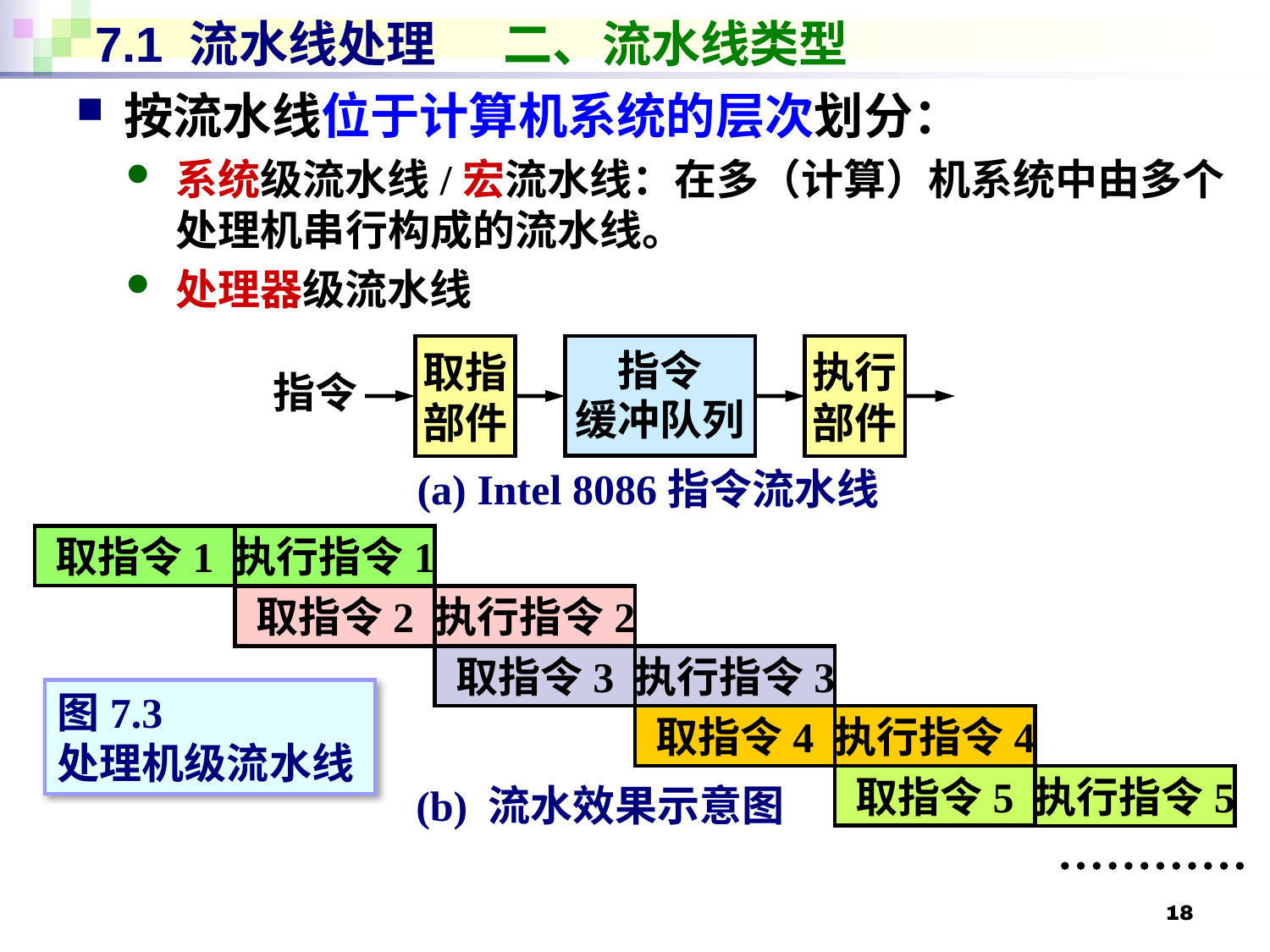

# 7.1 流水线处理      二、流水线类型
按流水线位于计算机系统的层次划分：
系统级流水线/宏流水线：在多（计算）机系统中由多个处理机串行构成的流水线。
处理器级流水线

部件级流水线
取指
部件
指令
缓冲队列
执行
部件
指令

(a) Intel 8086指令流水线
取指令1
执行指令1
取指令2
执行指令2
取指令3
执行指令3
图7.3
处理机级流水线
取指令4
执行指令4
取指令5
执行指令5
(b) 流水效果示意图

18